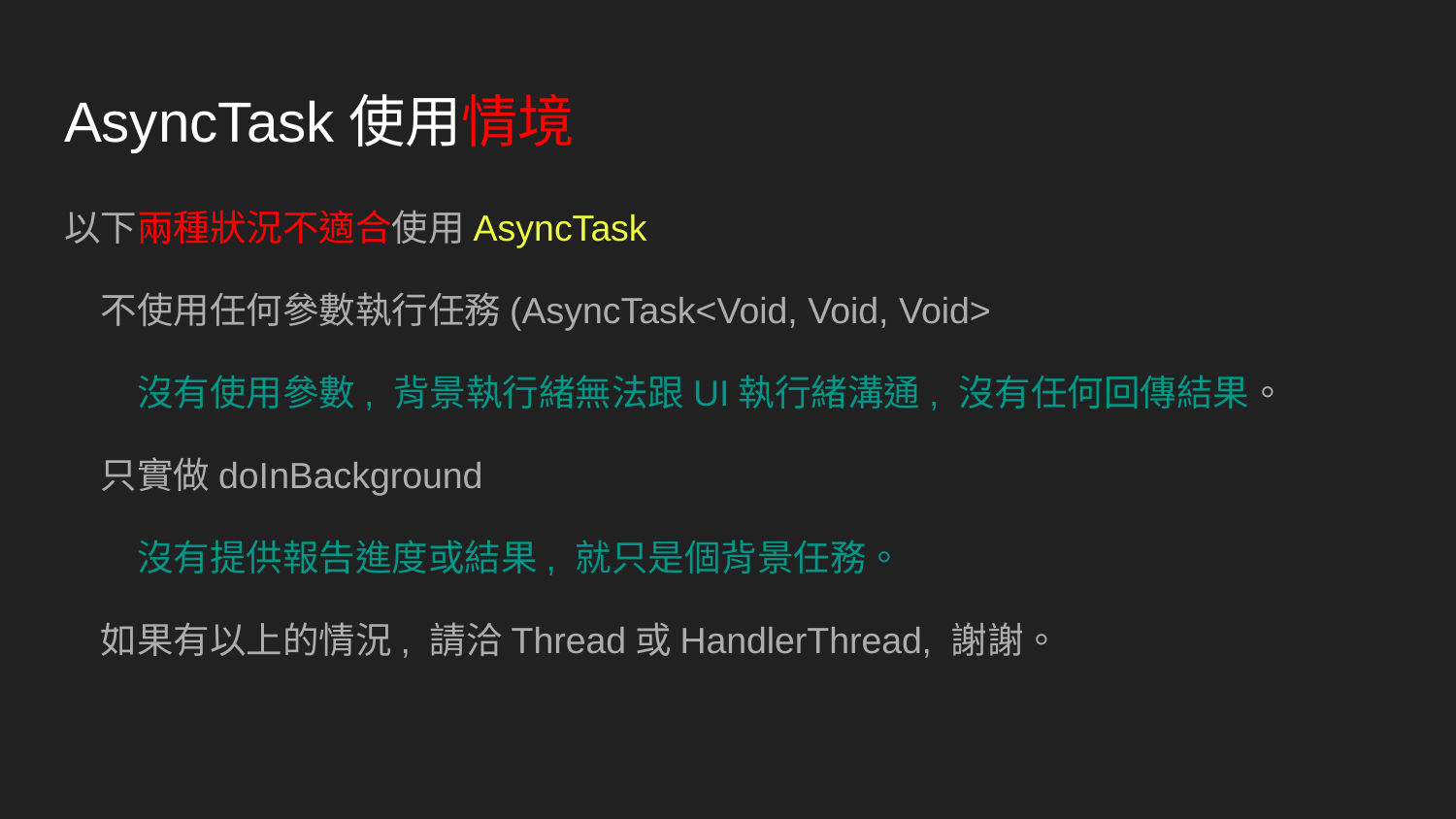

# AsyncTask使用情境
以下兩種狀況不適合使用AsyncTask
不使用任何參數執行任務(AsyncTask<Void, Void, Void>
	沒有使用參數, 背景執行緒無法跟UI執行緒溝通, 沒有任何回傳結果。
只實做doInBackground
	沒有提供報告進度或結果, 就只是個背景任務。
如果有以上的情況, 請洽Thread或HandlerThread, 謝謝。